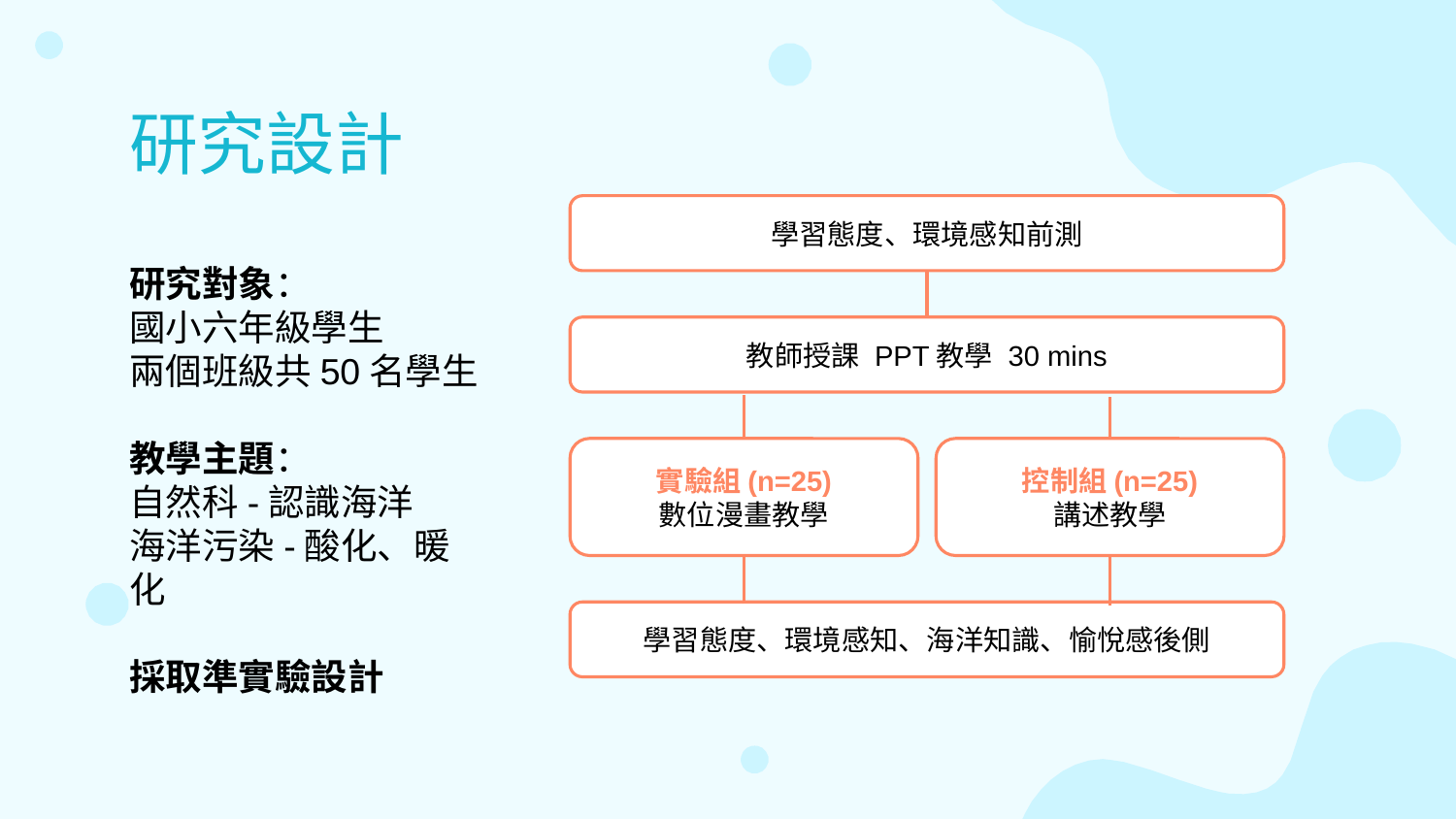

# 研究設計
學習態度、環境感知前測
教師授課 PPT教學 30 mins
實驗組(n=25)
數位漫畫教學
控制組(n=25)
講述教學
學習態度、環境感知、海洋知識、愉悅感後側
研究對象：
國小六年級學生
兩個班級共50名學生

教學主題：
自然科-認識海洋
海洋污染-酸化、暖化

採取準實驗設計